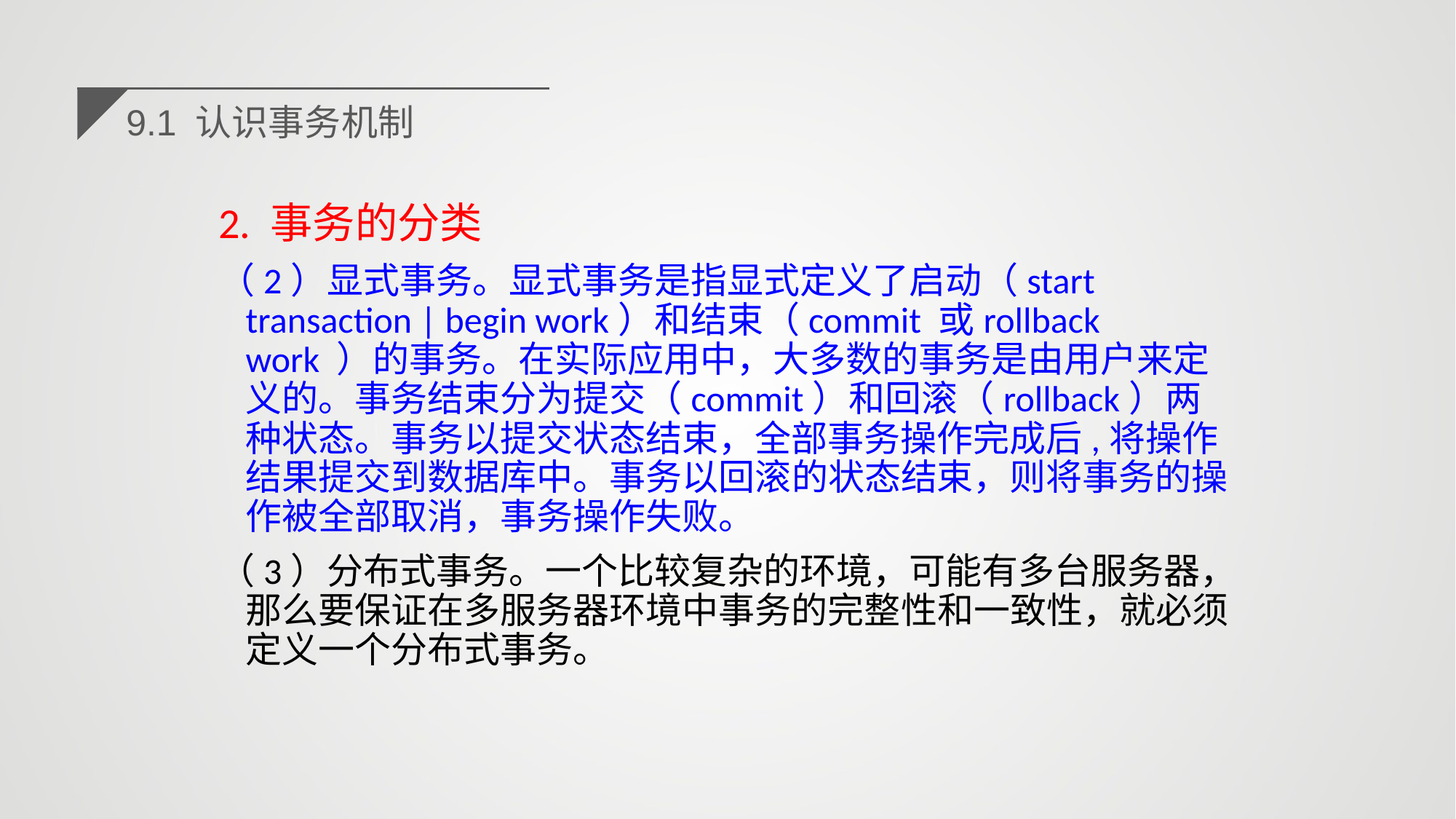

9.1 认识事务机制

2. 事务的分类
（2）显式事务。显式事务是指显式定义了启动（start transaction | begin work）和结束（commit 或rollback work ）的事务。在实际应用中，大多数的事务是由用户来定义的。事务结束分为提交（commit）和回滚（rollback）两种状态。事务以提交状态结束，全部事务操作完成后,将操作结果提交到数据库中。事务以回滚的状态结束，则将事务的操作被全部取消，事务操作失败。
（3）分布式事务。一个比较复杂的环境，可能有多台服务器，那么要保证在多服务器环境中事务的完整性和一致性，就必须定义一个分布式事务。